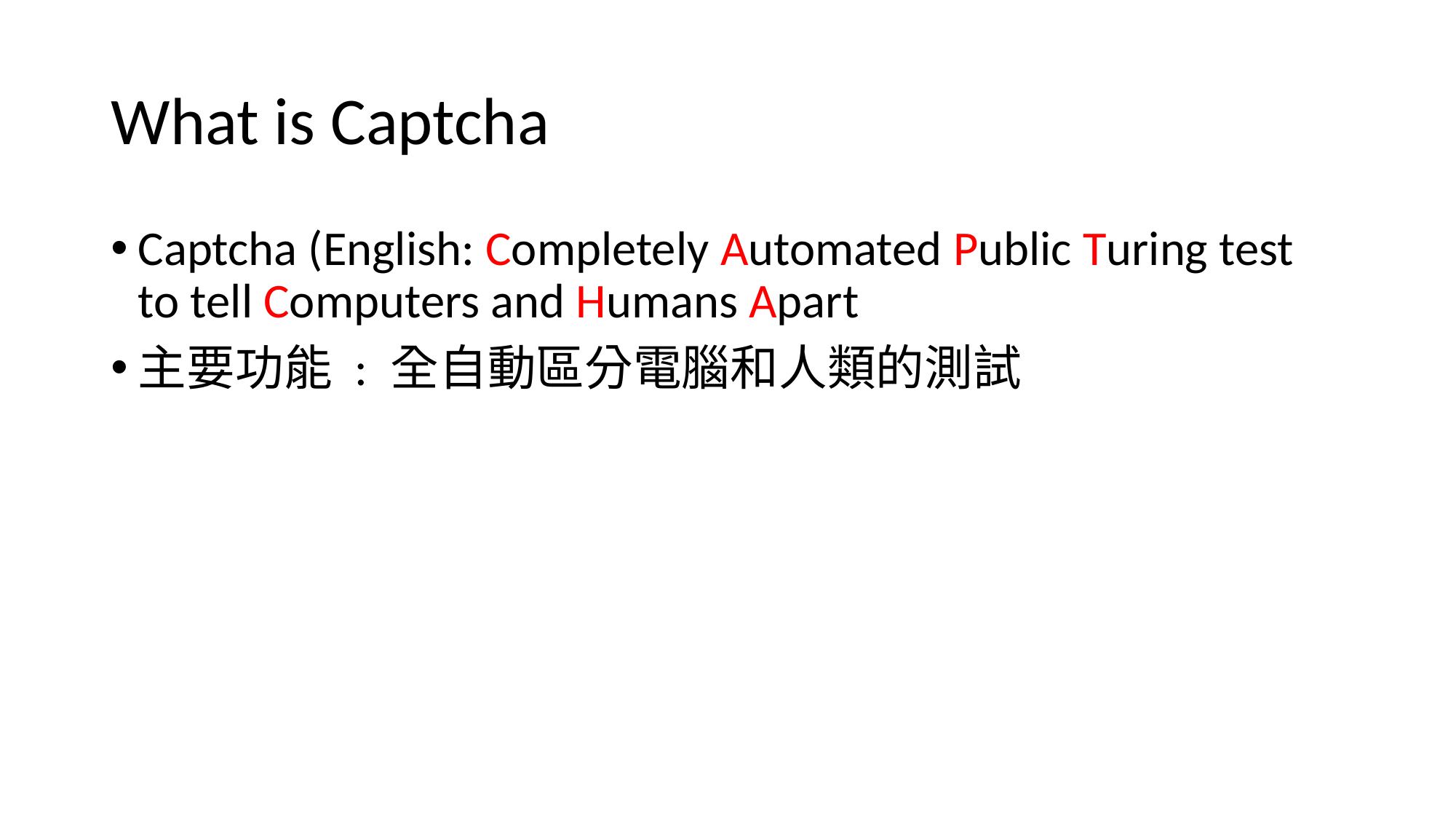

# What is Captcha
Captcha (English: Completely Automated Public Turing test to tell Computers and Humans Apart
主要功能 : 全自動區分電腦和人類的測試